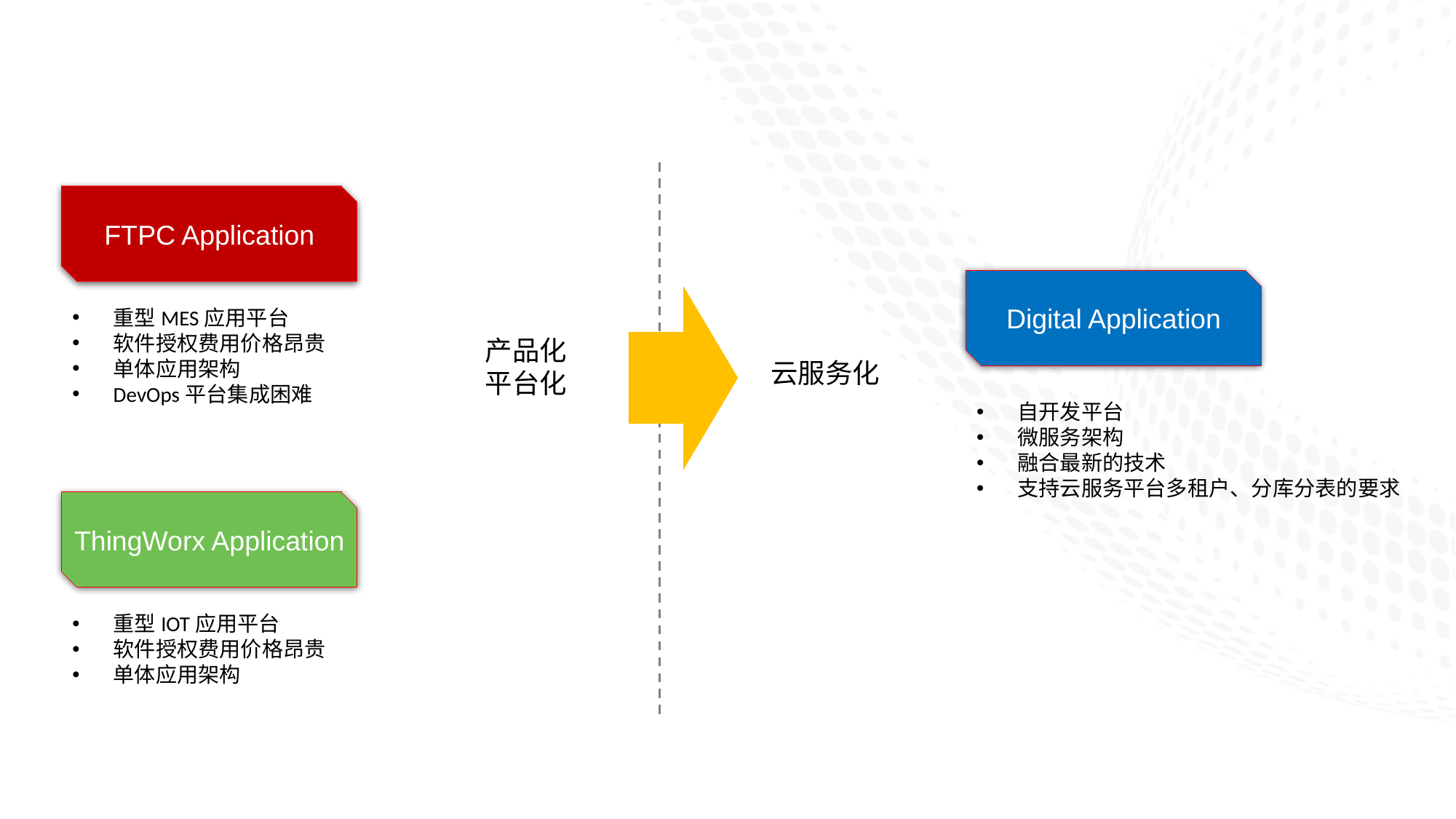

FTPC Application
Digital Application

重型MES应用平台
软件授权费用价格昂贵
单体应用架构
DevOps平台集成困难
产品化
平台化
云服务化
自开发平台
微服务架构
融合最新的技术
支持云服务平台多租户、分库分表的要求

ThingWorx Application
重型IOT应用平台
软件授权费用价格昂贵
单体应用架构